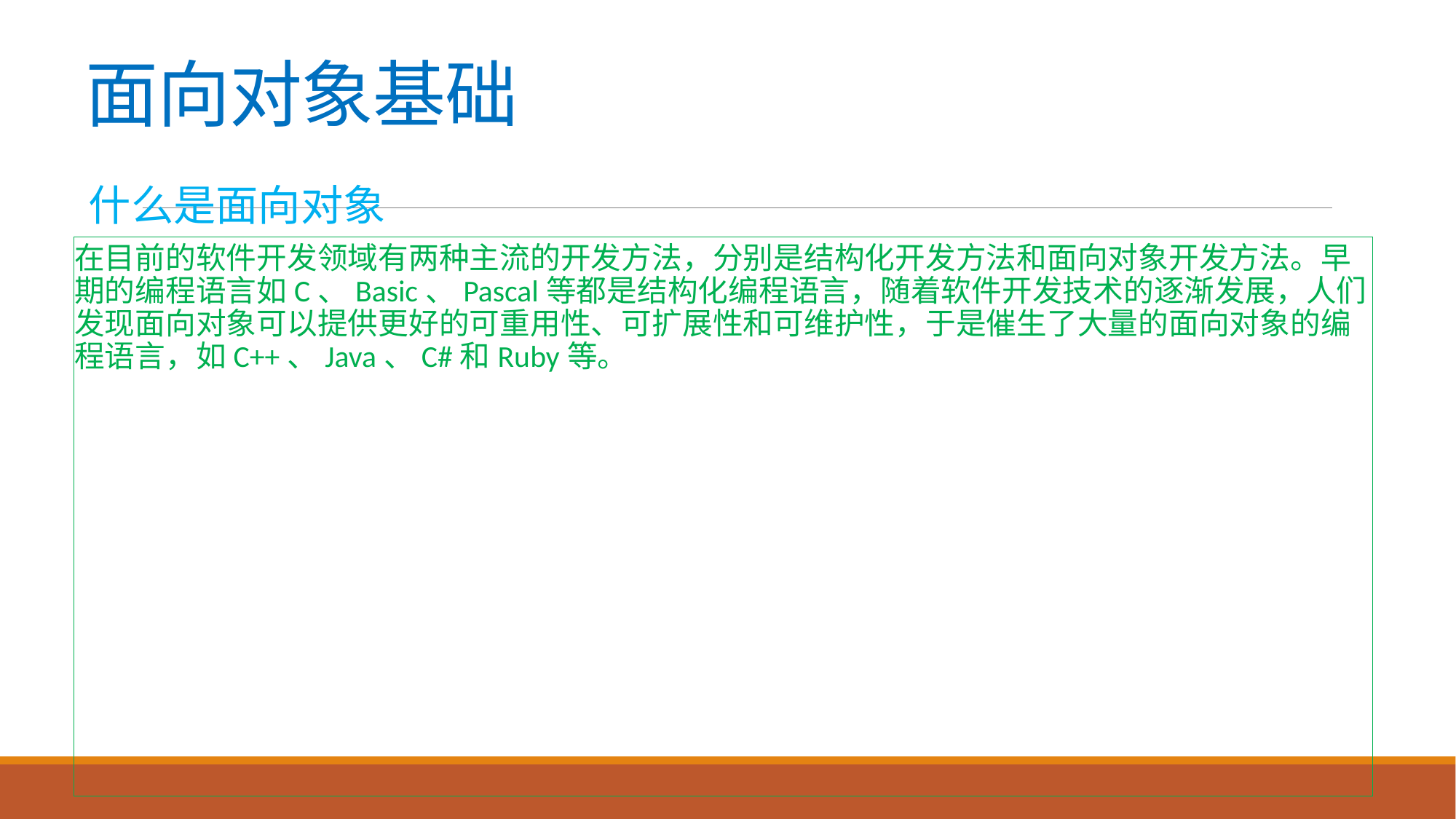

# 面向对象基础
什么是面向对象
在目前的软件开发领域有两种主流的开发方法，分别是结构化开发方法和面向对象开发方法。早期的编程语言如C、Basic、Pascal等都是结构化编程语言，随着软件开发技术的逐渐发展，人们发现面向对象可以提供更好的可重用性、可扩展性和可维护性，于是催生了大量的面向对象的编程语言，如C++、Java、C#和Ruby等。